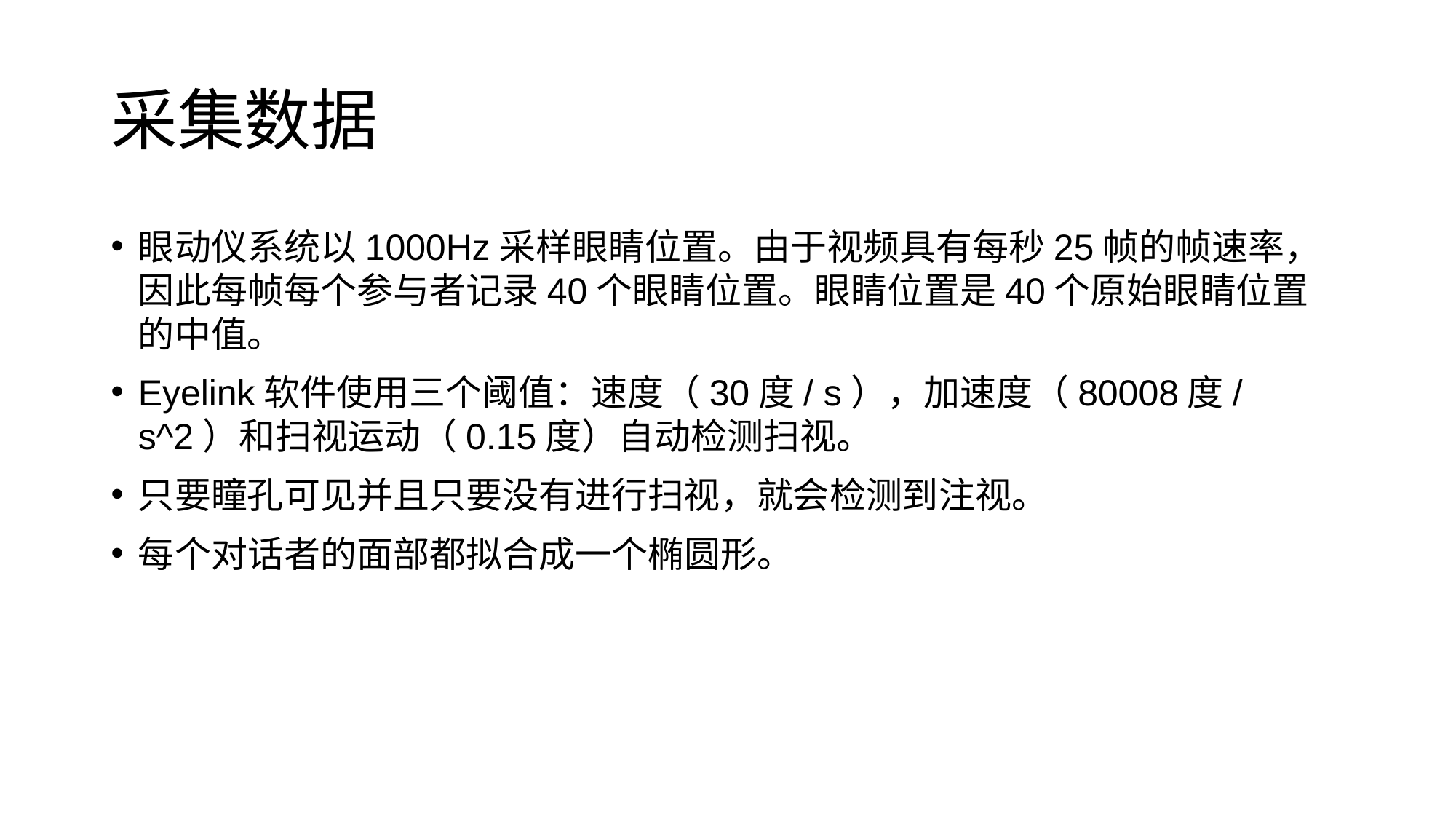

# 采集数据
眼动仪系统以1000Hz采样眼睛位置。由于视频具有每秒25帧的帧速率，因此每帧每个参与者记录40个眼睛位置。眼睛位置是40个原始眼睛位置的中值。
Eyelink软件使用三个阈值：速度（30度/ s），加速度（80008度/ s^2）和扫视运动（0.15度）自动检测扫视。
只要瞳孔可见并且只要没有进行扫视，就会检测到注视。
每个对话者的面部都拟合成一个椭圆形。